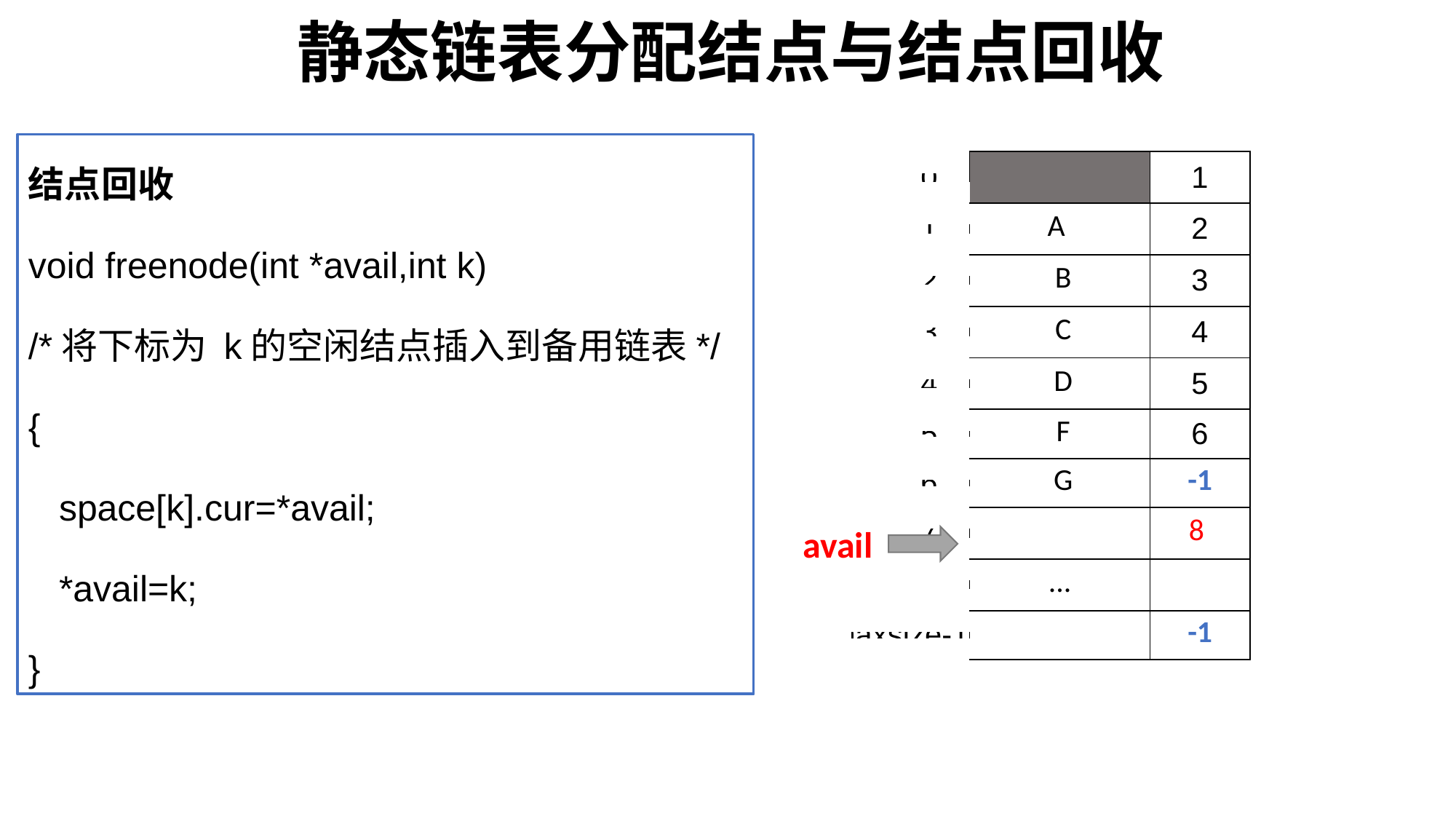

# 静态链表分配结点与结点回收
结点回收
void freenode(int *avail,int k)
/*将下标为 k的空闲结点插入到备用链表*/
{
   space[k].cur=*avail;
   *avail=k;
}
| 0 |  | 1 |
| --- | --- | --- |
| 1 | A | 2 |
| 2 | B | 3 |
| 3 | C | 4 |
| 4 | D | 5 |
| 5 | F | 6 |
| 6 | G | -1 |
| 7 |  | 8 |
|  | ... |  |
| maxsize-1 |  | -1 |
avail

68